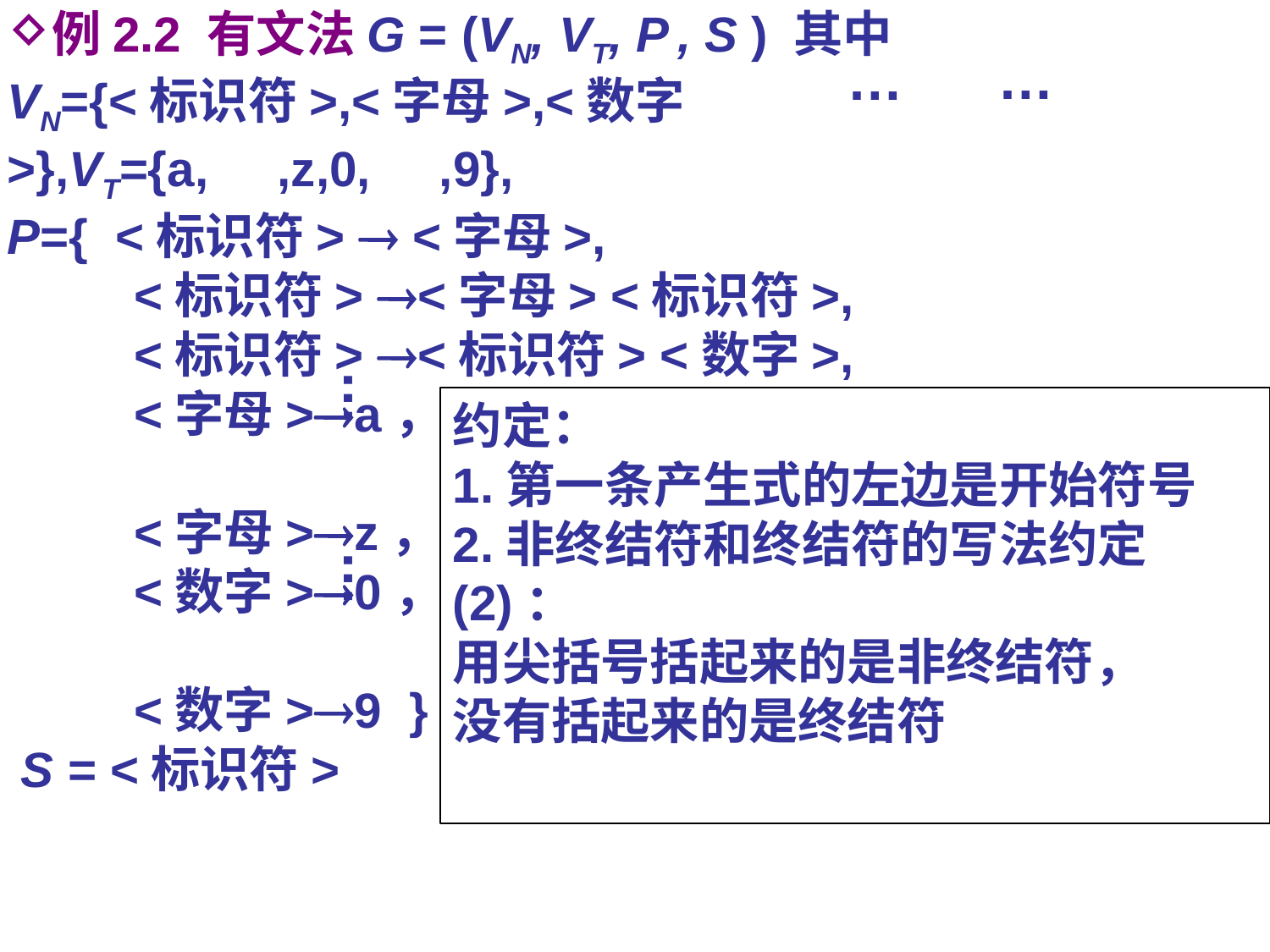

例2.2 有文法G = (VN, VT, P , S ) 其中
VN={<标识符>,<字母>,<数字>},VT={a,     ,z,0,     ,9},
P={  <标识符> → <字母>,
   	<标识符> →<字母> <标识符>,
	<标识符> →<标识符> <数字>,
	<字母>→a，

	<字母>→z，
	<数字>→0，

	<数字>→9  }
 S = <标识符>
…
…
…
约定：
1.第一条产生式的左边是开始符号
2.非终结符和终结符的写法约定(2)：
用尖括号括起来的是非终结符，
没有括起来的是终结符

…